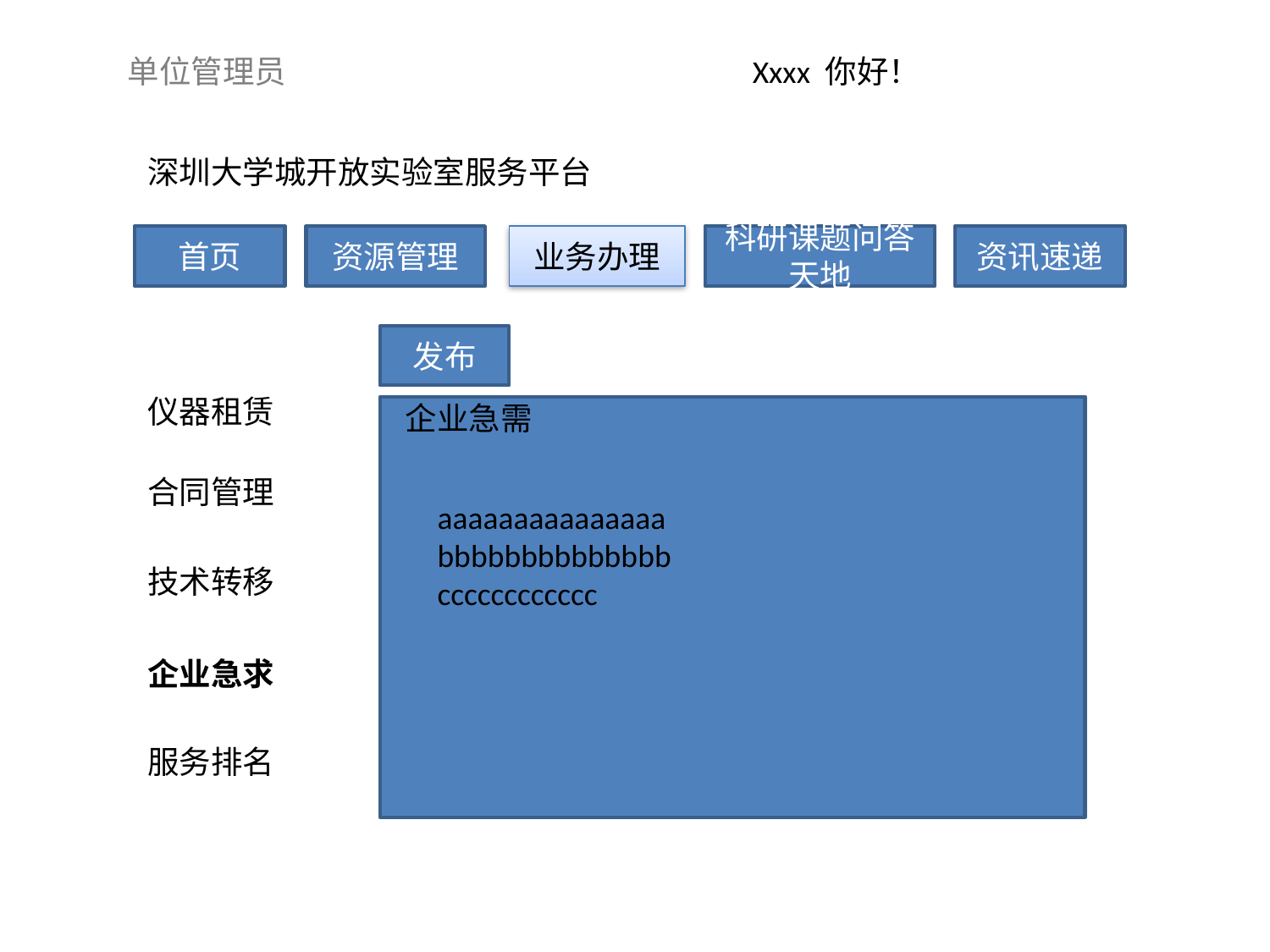

Xxxx 你好！
单位管理员
深圳大学城开放实验室服务平台
首页
资源管理
业务办理
科研课题问答天地
资讯速递
发布
仪器租赁
企业急需

合同管理
aaaaaaaaaaaaaaa
bbbbbbbbbbbbbb
cccccccccccc
技术转移
企业急求
服务排名